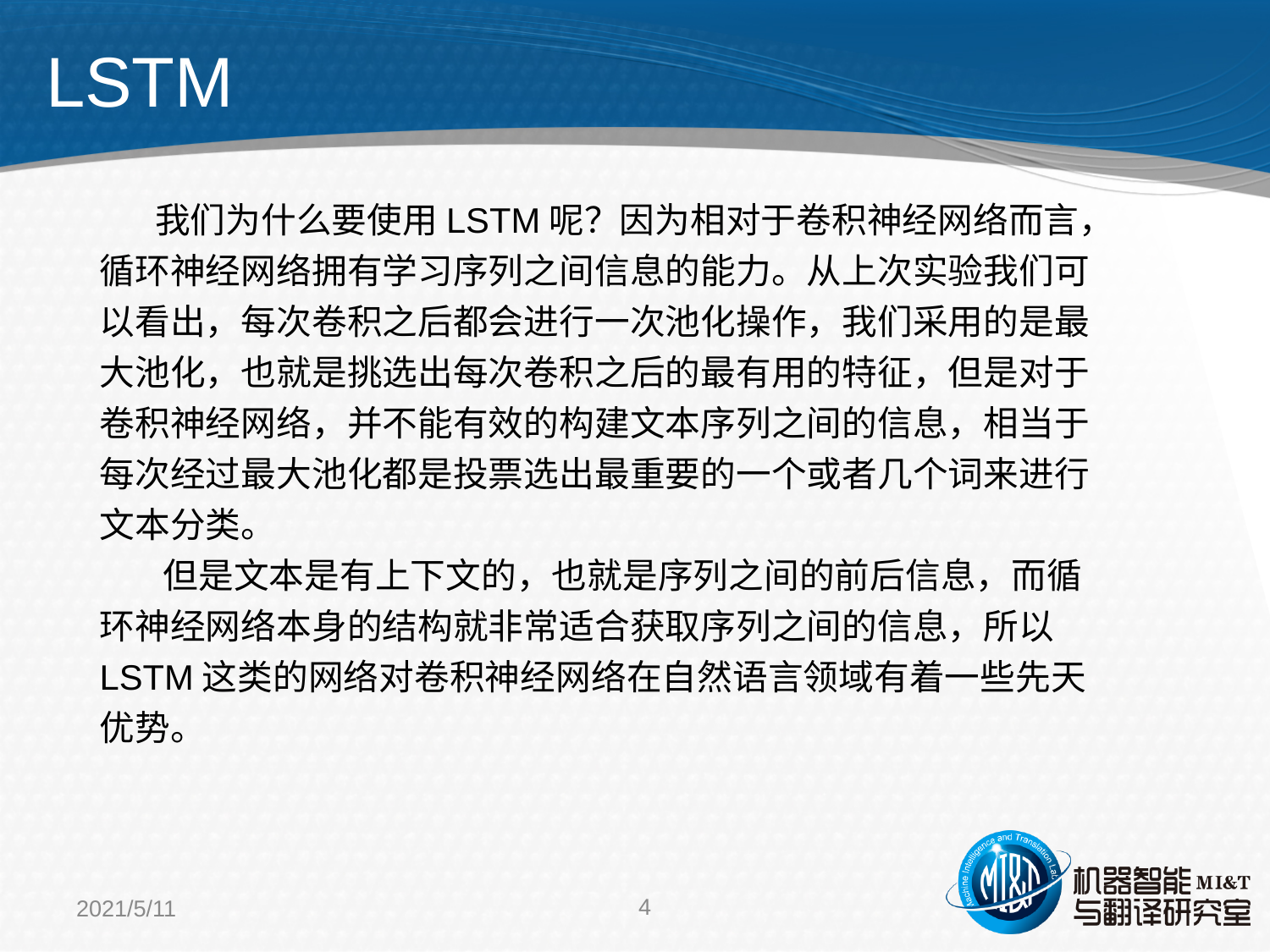

LSTM
      我们为什么要使用LSTM呢？因为相对于卷积神经网络而言，循环神经网络拥有学习序列之间信息的能力。从上次实验我们可以看出，每次卷积之后都会进行一次池化操作，我们采用的是最大池化，也就是挑选出每次卷积之后的最有用的特征，但是对于卷积神经网络，并不能有效的构建文本序列之间的信息，相当于每次经过最大池化都是投票选出最重要的一个或者几个词来进行文本分类。
       但是文本是有上下文的，也就是序列之间的前后信息，而循环神经网络本身的结构就非常适合获取序列之间的信息，所以LSTM这类的网络对卷积神经网络在自然语言领域有着一些先天优势。

4
2021/5/11